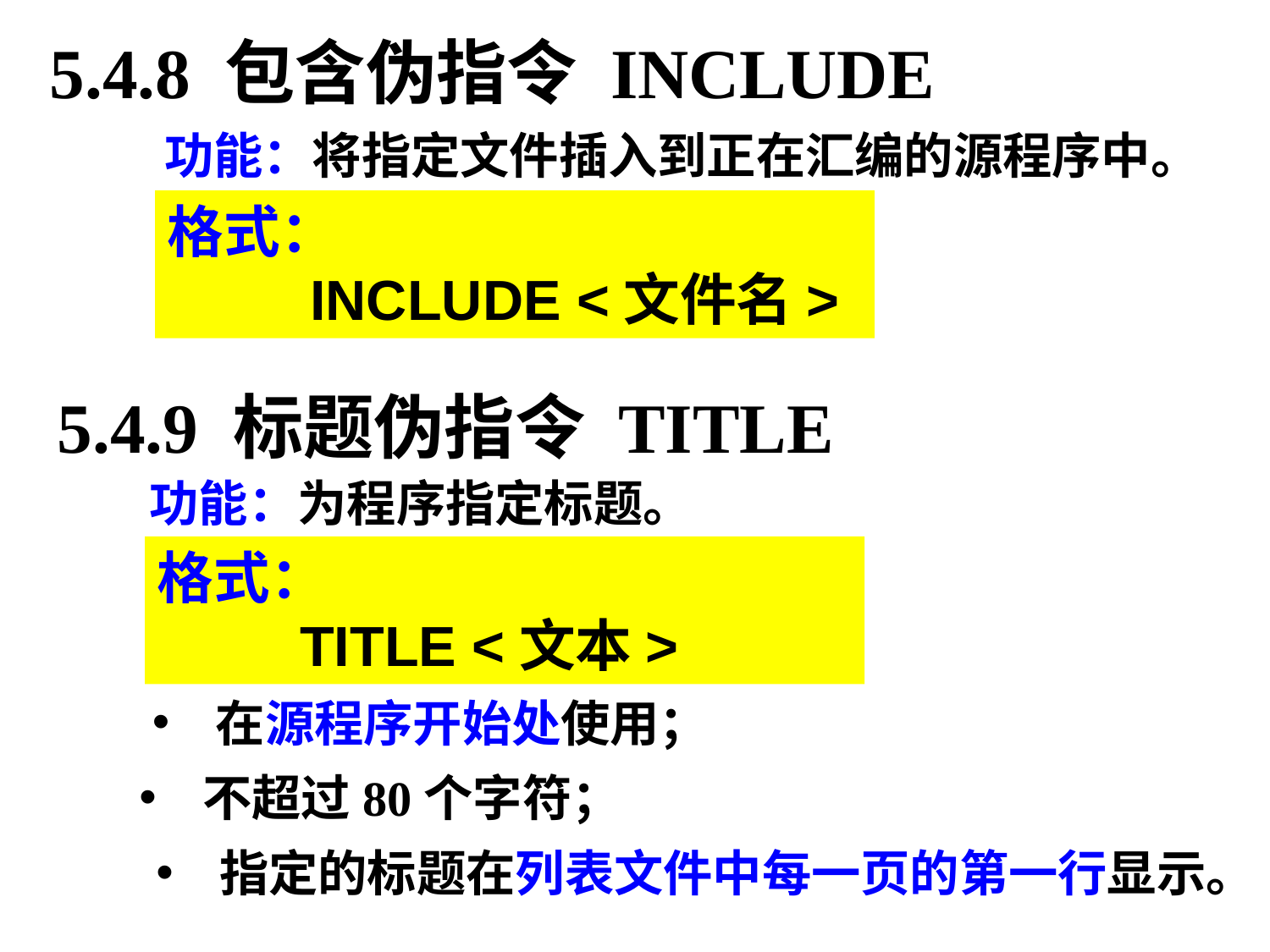

5.4.8 包含伪指令 INCLUDE
功能：将指定文件插入到正在汇编的源程序中。
格式：
	 INCLUDE <文件名>
5.4.9 标题伪指令 TITLE
功能：为程序指定标题。
格式：
	 TITLE <文本>
在源程序开始处使用；
不超过80个字符；
指定的标题在列表文件中每一页的第一行显示。
51